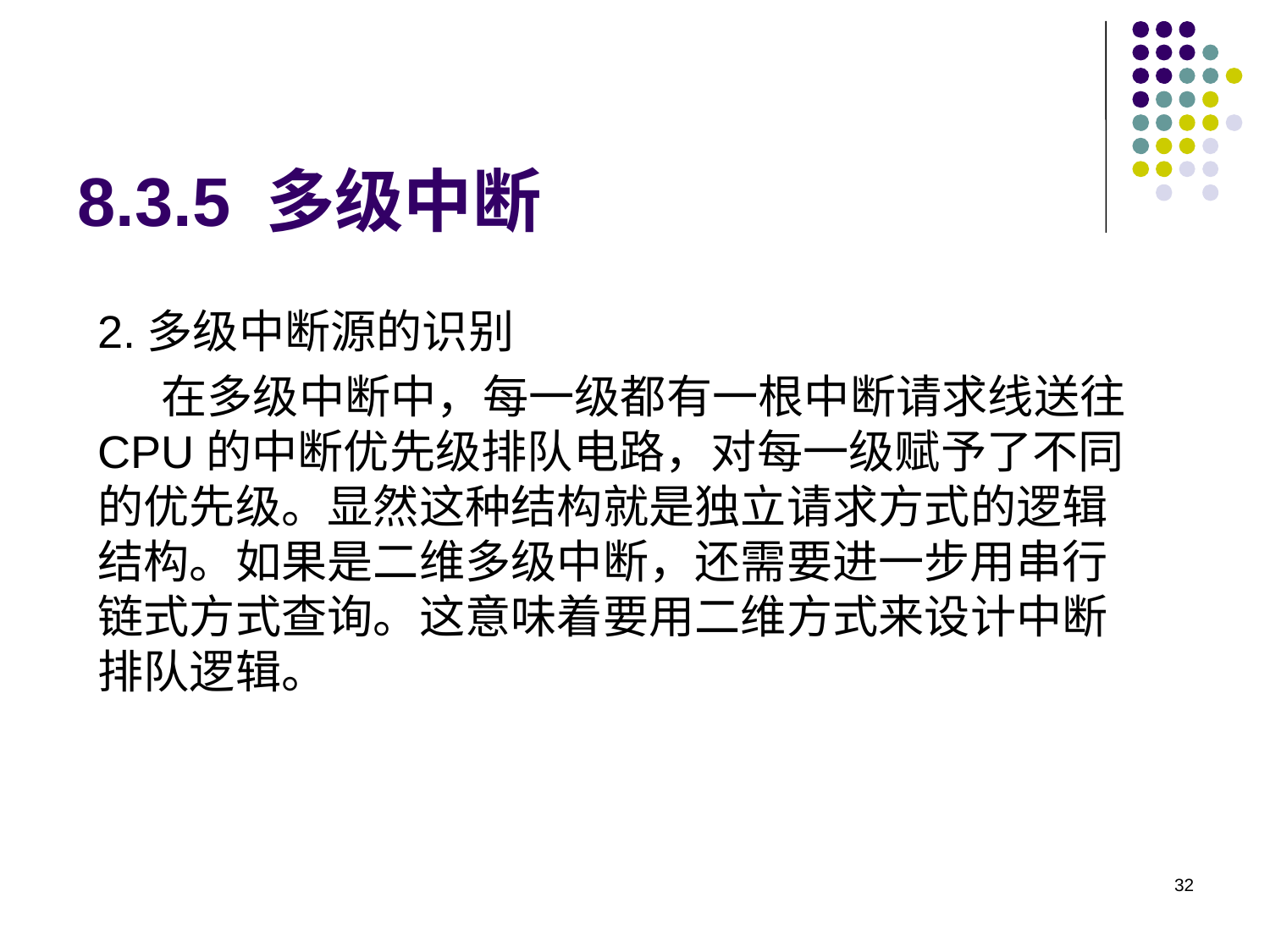

# 8.3.5 多级中断
2.多级中断源的识别
在多级中断中，每一级都有一根中断请求线送往CPU的中断优先级排队电路，对每一级赋予了不同的优先级。显然这种结构就是独立请求方式的逻辑结构。如果是二维多级中断，还需要进一步用串行链式方式查询。这意味着要用二维方式来设计中断排队逻辑。
32